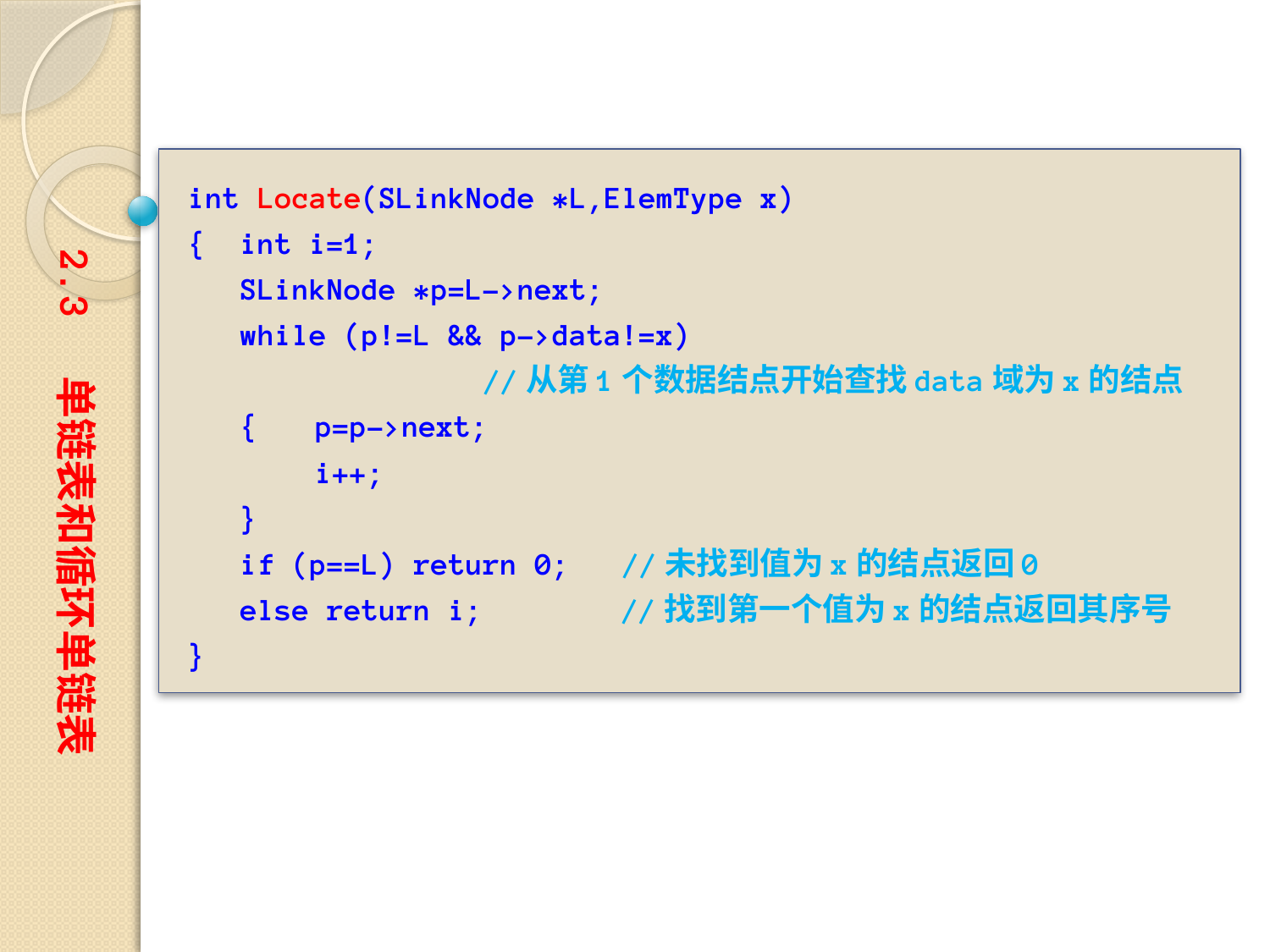

int Locate(SLinkNode *L,ElemType x)
{  int i=1;
   SLinkNode *p=L->next;
   while (p!=L && p->data!=x)
                 //从第1个数据结点开始查找data域为x的结点
   {	p=p->next;
	i++;
   }
   if (p==L) return 0;   //未找到值为x的结点返回0
   else return i;	   //找到第一个值为x的结点返回其序号
}
2.3  单链表和循环单链表